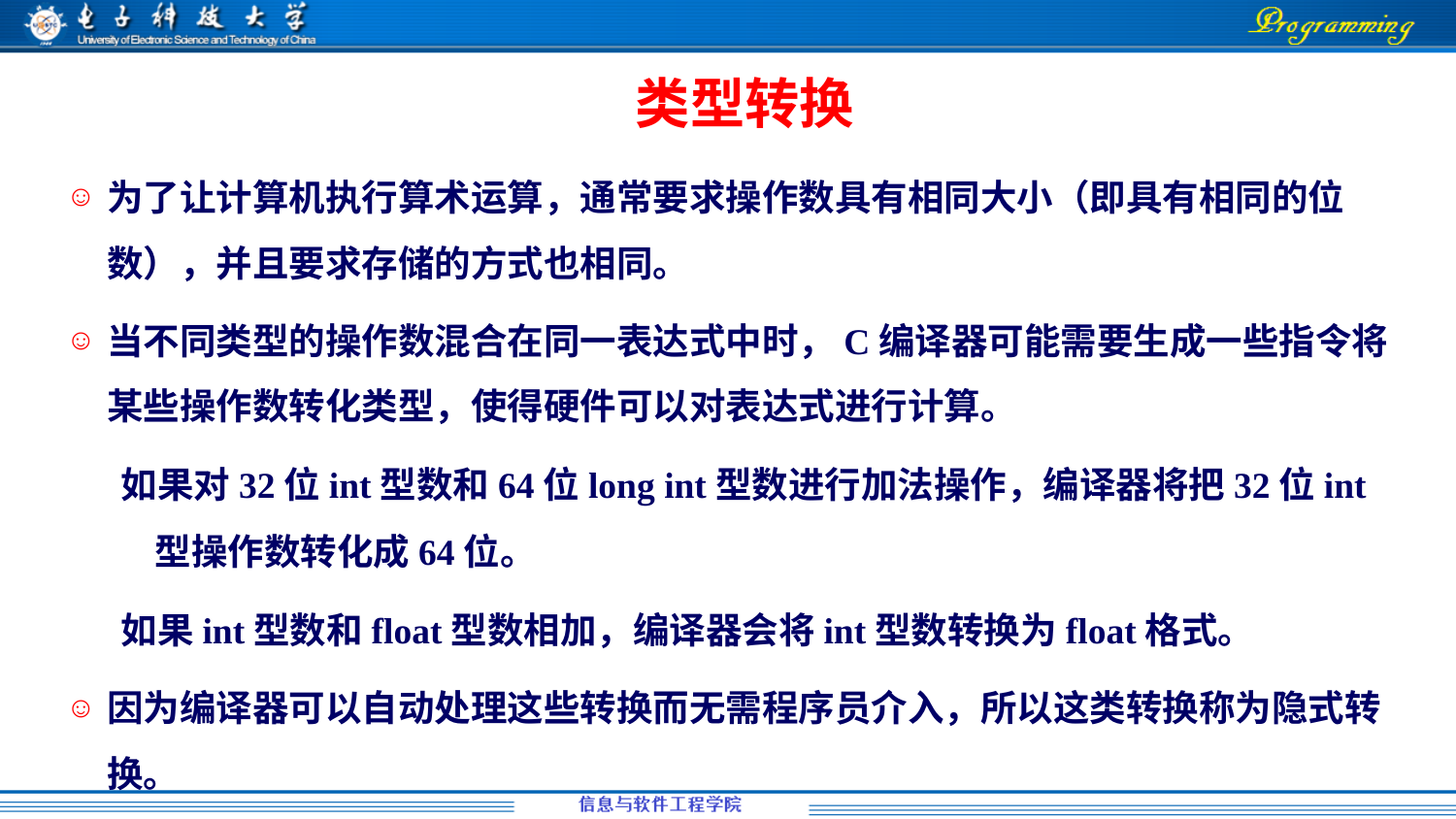

类型转换
为了让计算机执行算术运算，通常要求操作数具有相同大小（即具有相同的位数），并且要求存储的方式也相同。
当不同类型的操作数混合在同一表达式中时，C编译器可能需要生成一些指令将某些操作数转化类型，使得硬件可以对表达式进行计算。
如果对32位int型数和64位long int型数进行加法操作，编译器将把32位int型操作数转化成64位。
如果int型数和float型数相加，编译器会将int型数转换为float格式。
因为编译器可以自动处理这些转换而无需程序员介入，所以这类转换称为隐式转换。